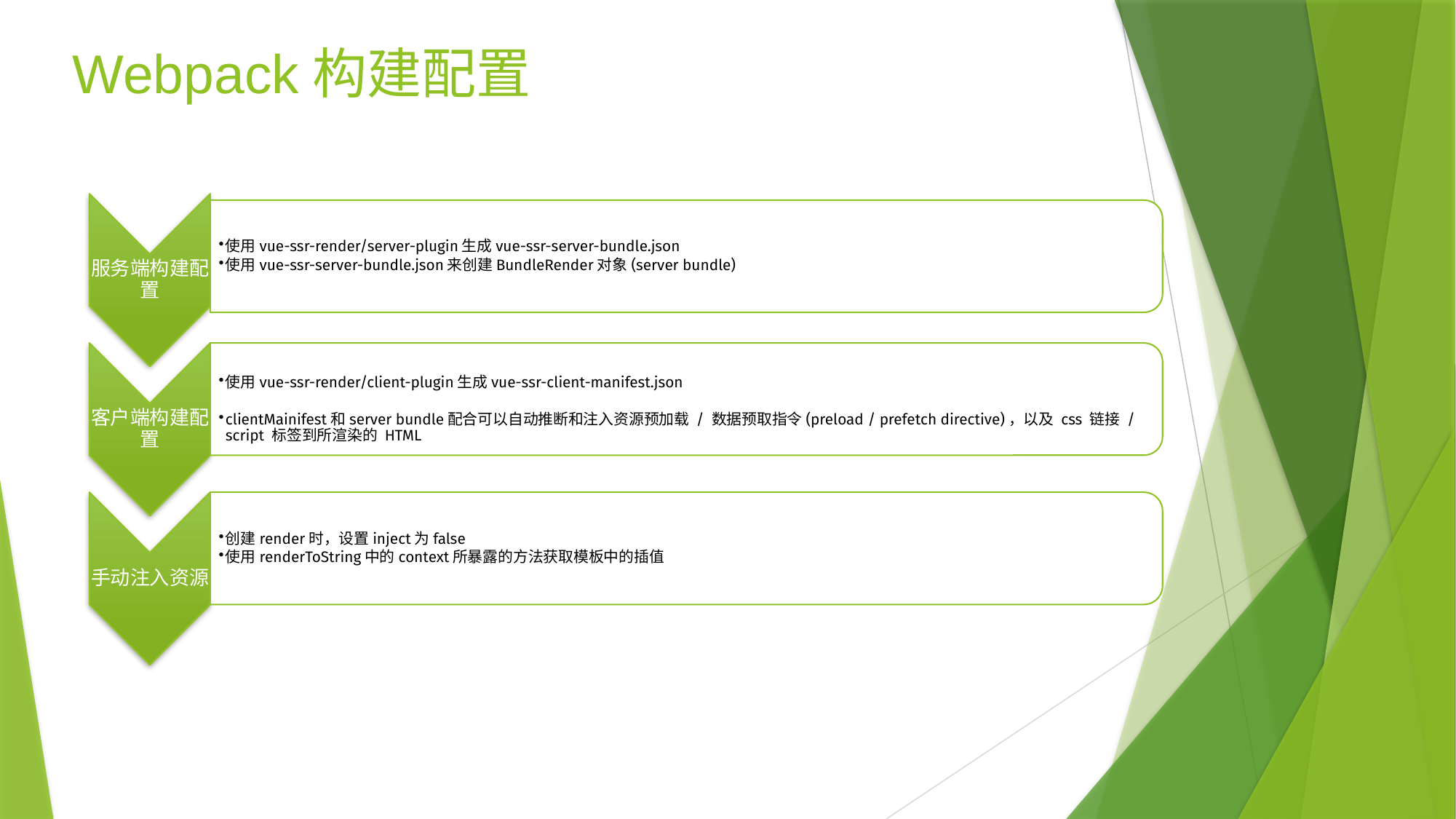

Webpack构建配置
服务端构建配置
使用vue-ssr-render/server-plugin生成vue-ssr-server-bundle.json
使用vue-ssr-server-bundle.json来创建BundleRender对象(server bundle)
客户端构建配置

使用vue-ssr-render/client-plugin生成vue-ssr-client-manifest.json

clientMainifest和server bundle配合可以自动推断和注入资源预加载 / 数据预取指令(preload / prefetch directive)，以及 css 链接 / script 标签到所渲染的 HTML
手动注入资源
创建render时，设置inject为false
使用renderToString中的context所暴露的方法获取模板中的插值